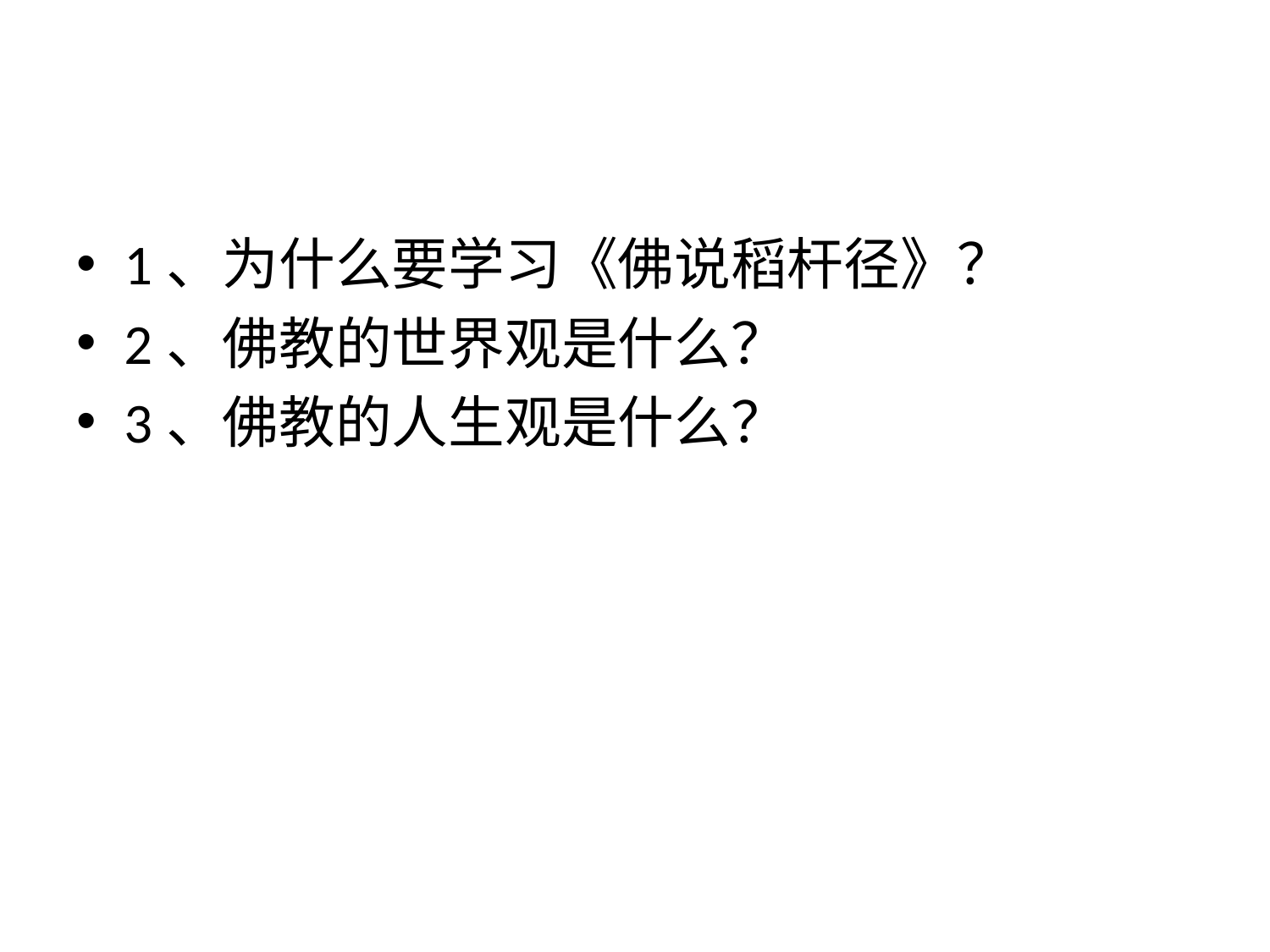

# 五、讨论题
1、为什么要学习《佛说稻杆径》？
2、佛教的世界观是什么？
3、佛教的人生观是什么？